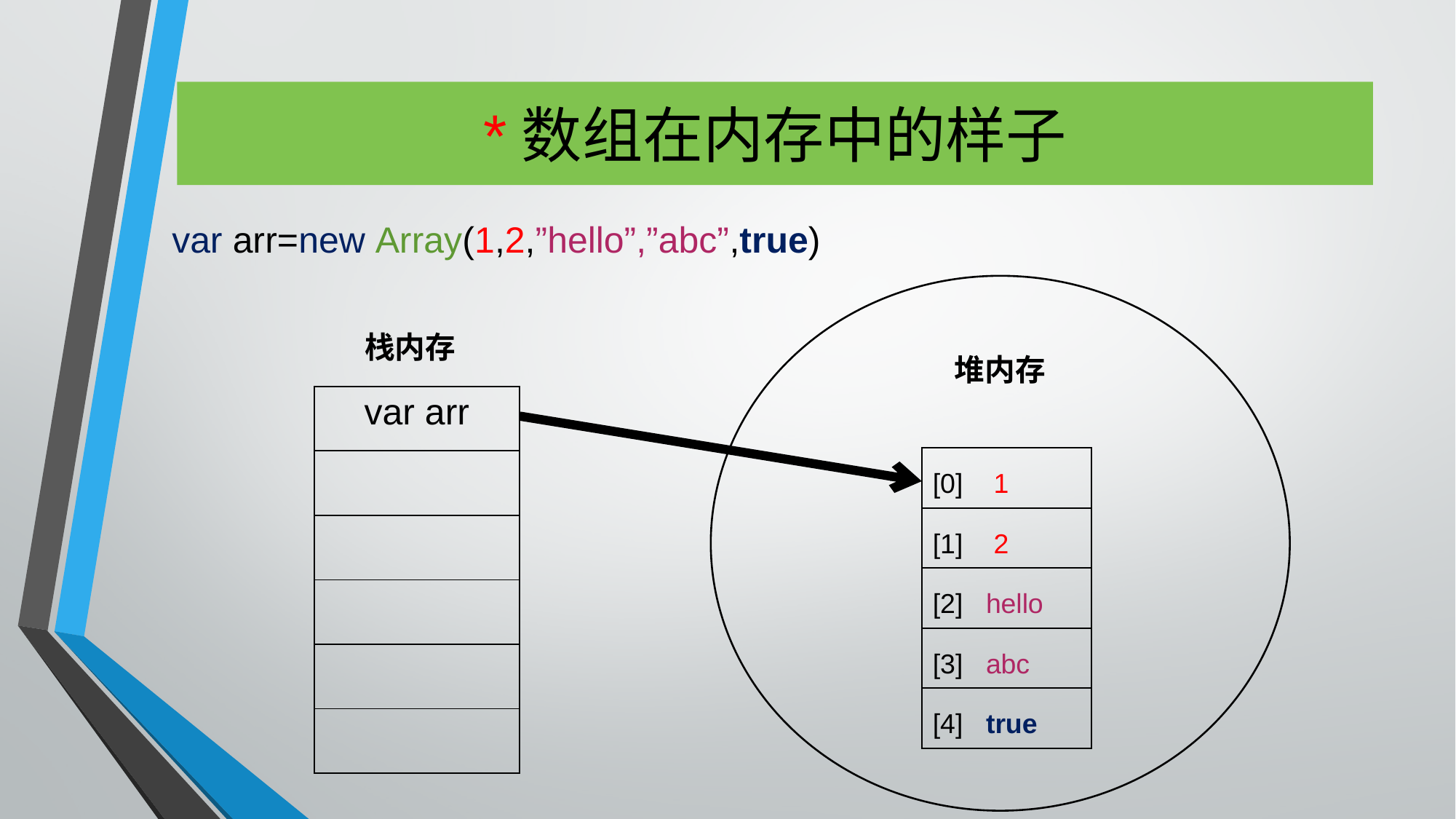

# *数组在内存中的样子
var arr=new Array(1,2,”hello”,”abc”,true)

栈内存
堆内存
| var arr |
| --- |
|  |
|  |
|  |
|  |
|  |
| [0] 1 |
| --- |
| [1] 2 |
| [2] hello |
| [3] abc |
| [4] true |